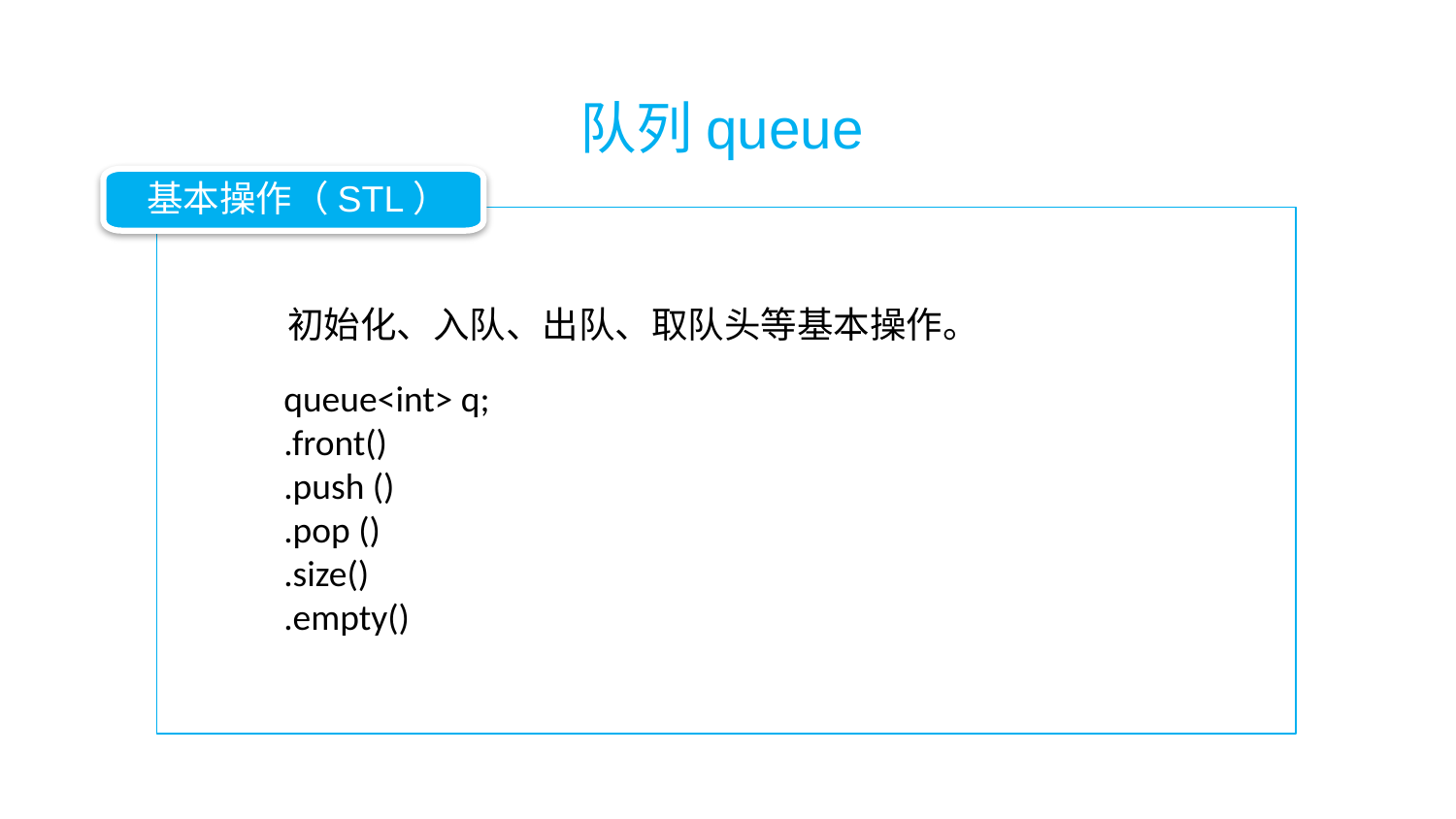

队列queue

基本操作（STL）
初始化、入队、出队、取队头等基本操作。
queue<int> q;
.front()
.push ()
.pop ()
.size()
.empty()
15